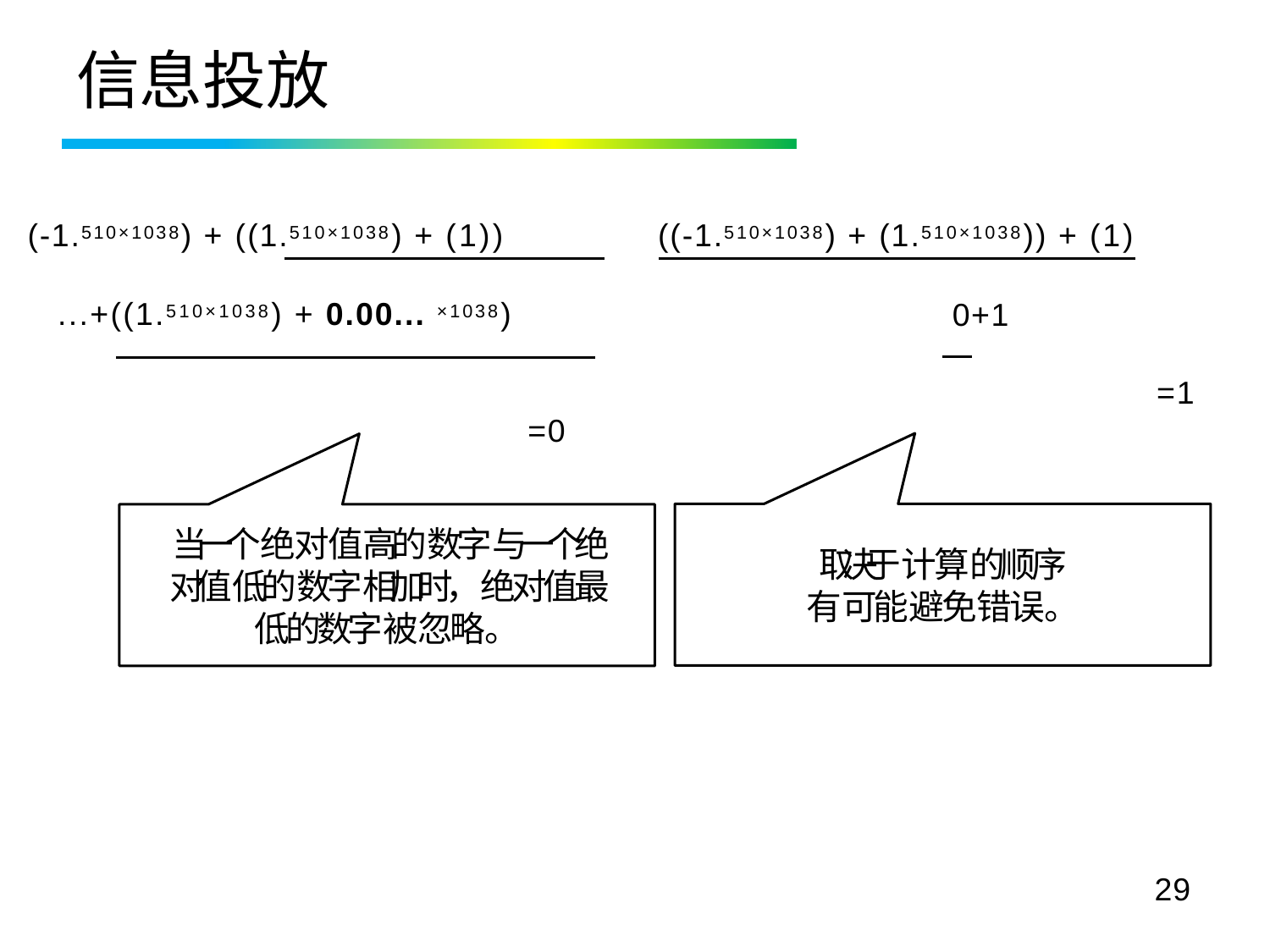

# 信息投放
(-1.510×1038) + ((1.510×1038) + (1))

...+((1.510×1038) + 0.00... ×1038)
((-1.510×1038) + (1.510×1038)) + (1)

0+1

=1

=0

当一个绝对值高的数字与一个绝对值低的数字相加时，绝对值最低的数字被忽略。
取决于计算的顺序
有可能避免错误。
29